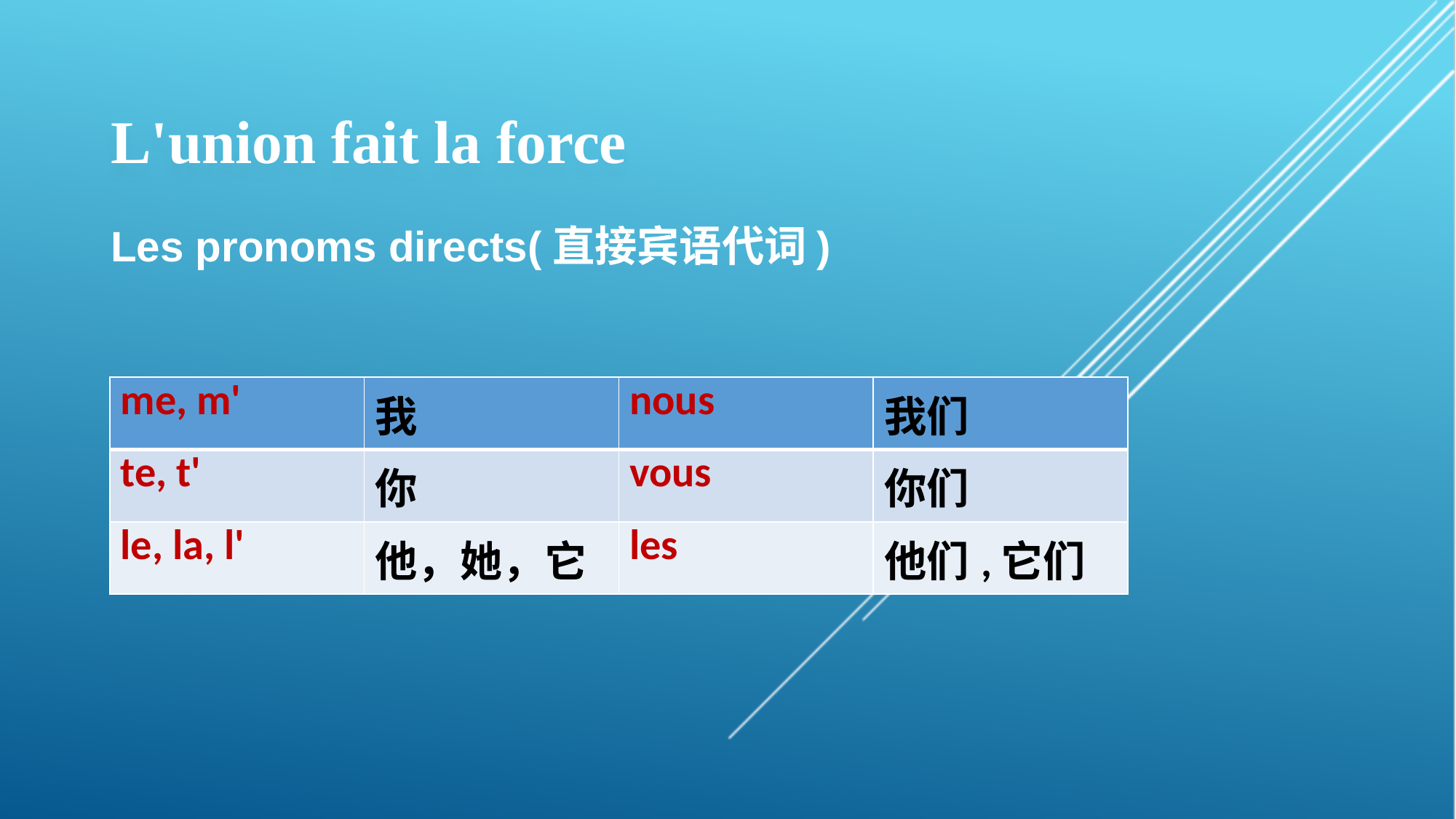

# L'union fait la force
Les pronoms directs(直接宾语代词)

| me, m' | 我 | nous | 我们 |
| --- | --- | --- | --- |
| te, t' | 你 | vous | 你们 |
| le, la, l' | 他，她，它 | les | 他们,它们 |